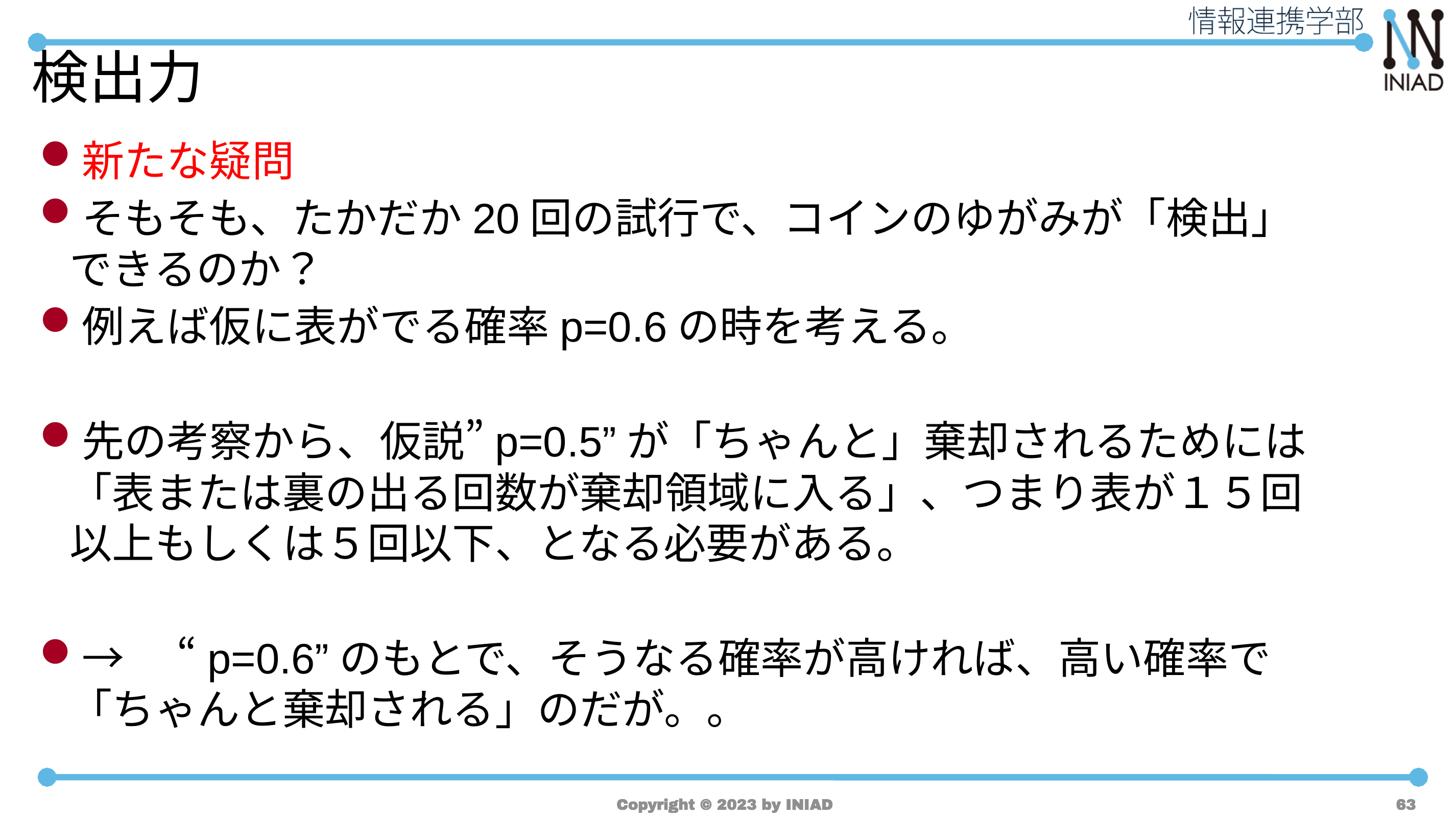

# 検出力
新たな疑問
そもそも、たかだか20回の試行で、コインのゆがみが「検出」できるのか？
例えば仮に表がでる確率p=0.6の時を考える。

先の考察から、仮説”p=0.5”が「ちゃんと」棄却されるためには「表または裏の出る回数が棄却領域に入る」、つまり表が１５回以上もしくは５回以下、となる必要がある。

→　“p=0.6”のもとで、そうなる確率が高ければ、高い確率で「ちゃんと棄却される」のだが。。

Copyright © 2023 by INIAD
63